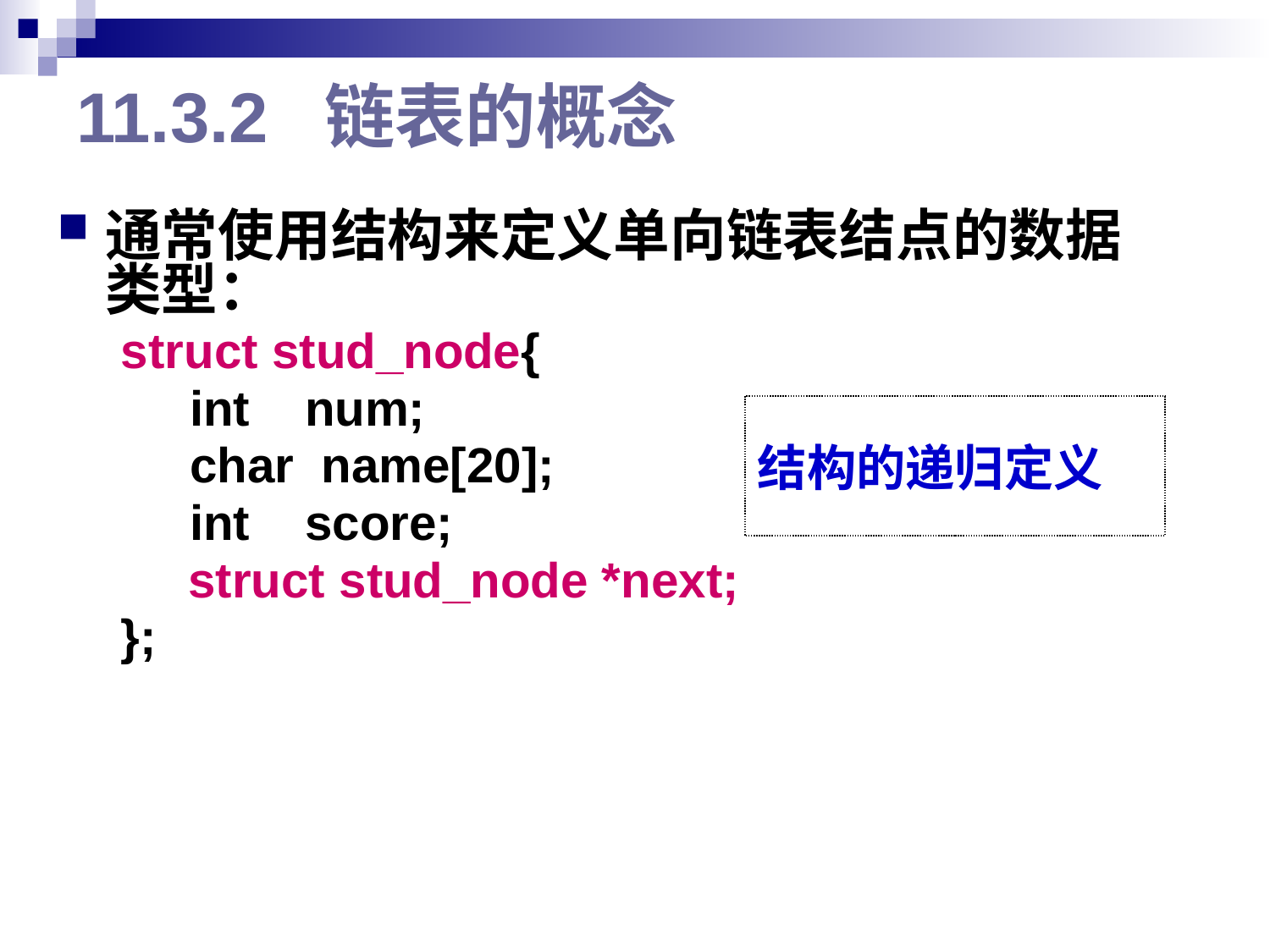

# 11.3.2  链表的概念
通常使用结构来定义单向链表结点的数据类型：
struct stud_node{
     int    num;
     char  name[20];
     int    score;
	  struct stud_node *next;
};
结构的递归定义